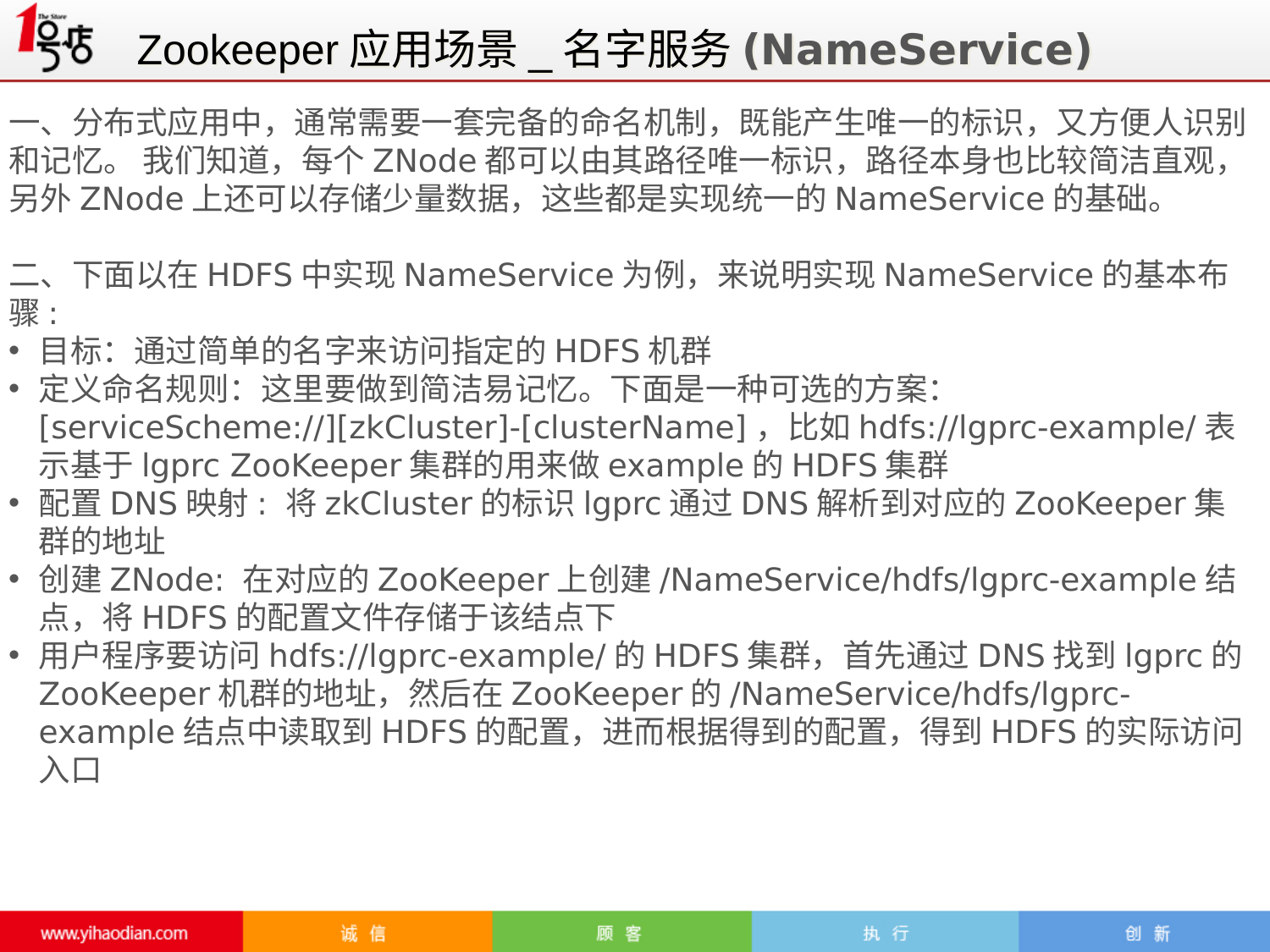

Zookeeper应用场景_名字服务(NameService)
一、分布式应用中，通常需要一套完备的命名机制，既能产生唯一的标识，又方便人识别和记忆。 我们知道，每个ZNode都可以由其路径唯一标识，路径本身也比较简洁直观，另外ZNode上还可以存储少量数据，这些都是实现统一的NameService的基础。

二、下面以在HDFS中实现NameService为例，来说明实现NameService的基本布骤:
目标：通过简单的名字来访问指定的HDFS机群
定义命名规则：这里要做到简洁易记忆。下面是一种可选的方案： [serviceScheme://][zkCluster]-[clusterName]，比如hdfs://lgprc-example/表示基于lgprc ZooKeeper集群的用来做example的HDFS集群
配置DNS映射: 将zkCluster的标识lgprc通过DNS解析到对应的ZooKeeper集群的地址
创建ZNode: 在对应的ZooKeeper上创建/NameService/hdfs/lgprc-example结点，将HDFS的配置文件存储于该结点下
用户程序要访问hdfs://lgprc-example/的HDFS集群，首先通过DNS找到lgprc的ZooKeeper机群的地址，然后在ZooKeeper的/NameService/hdfs/lgprc-example结点中读取到HDFS的配置，进而根据得到的配置，得到HDFS的实际访问入口